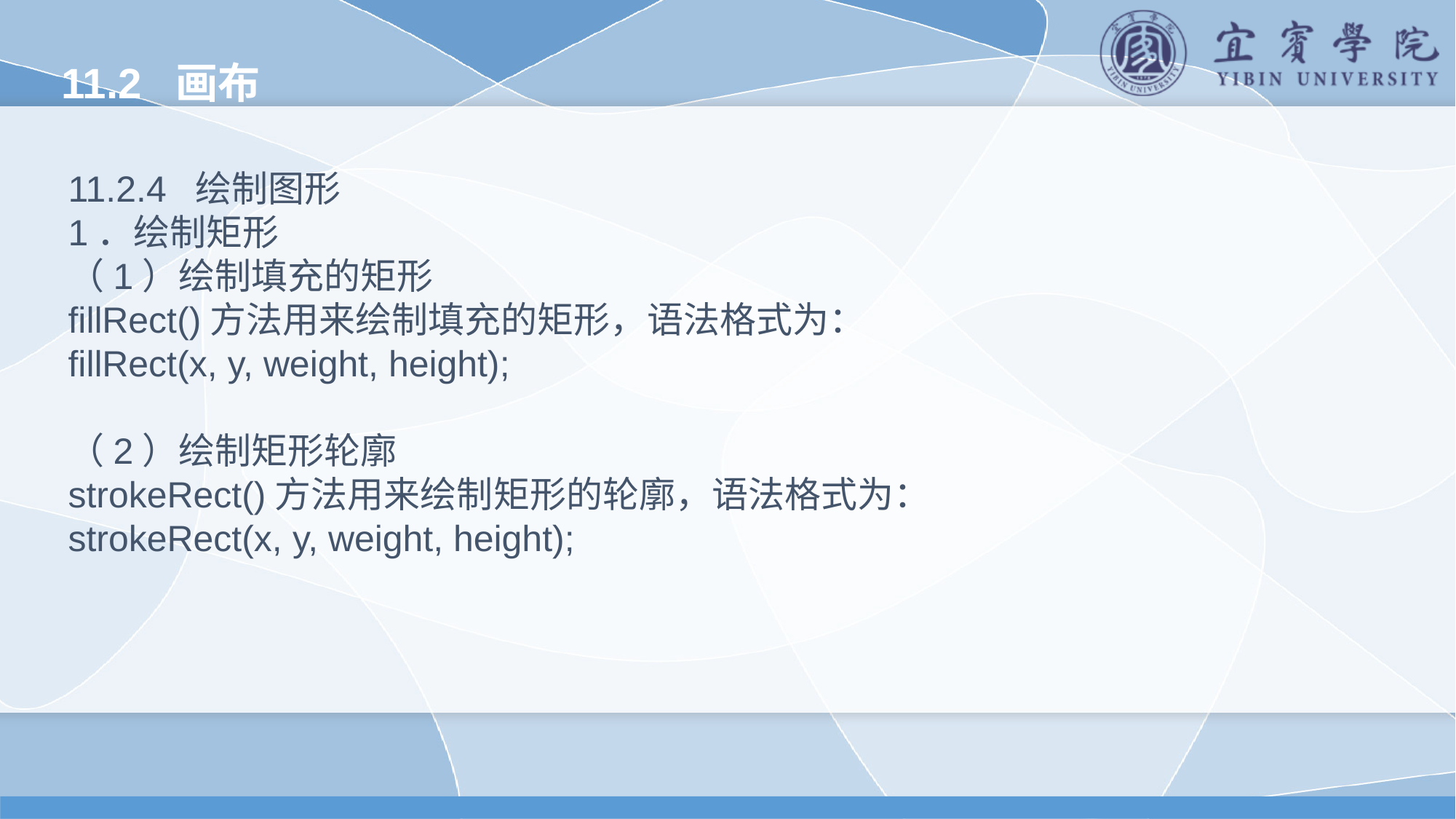

11.2  画布
11.2.4  绘制图形
1．绘制矩形
（1）绘制填充的矩形
fillRect()方法用来绘制填充的矩形，语法格式为：
fillRect(x, y, weight, height);

（2）绘制矩形轮廓
strokeRect()方法用来绘制矩形的轮廓，语法格式为：
strokeRect(x, y, weight, height);